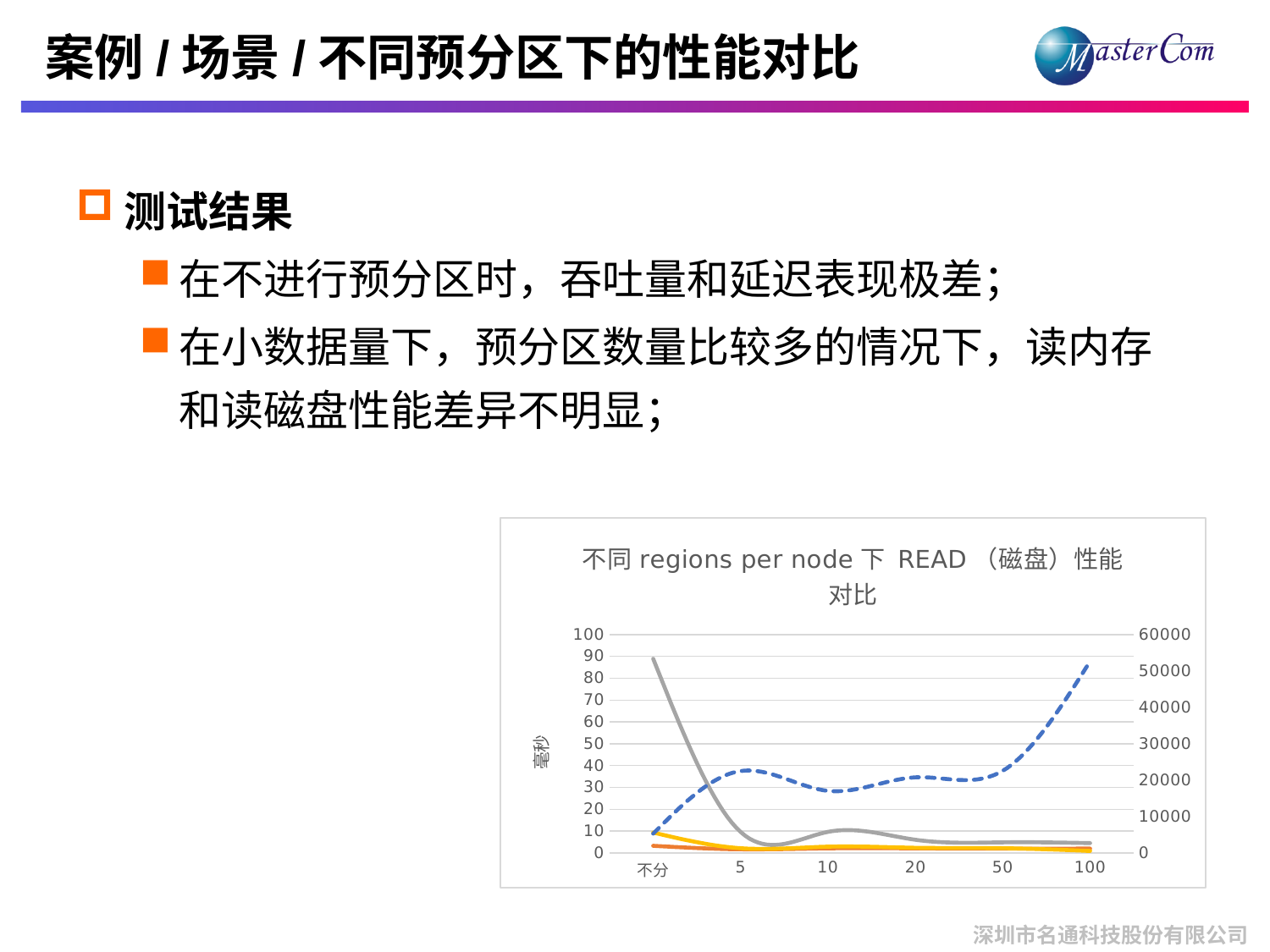

# 案例/场景/不同预分区下的性能对比
测试结果
在不进行预分区时，吞吐量和延迟表现极差；
在小数据量下，预分区数量比较多的情况下，读内存和读磁盘性能差异不明显；

### Chart: 不同regions per node下 READ（磁盘）性能对比

| Category | 95延迟(ms) | 99延迟(ms) | 平均延迟(ms) | 平均吞吐量(op/s) |
|---|---|---|---|---|
| 不分 | 3.29033 | 88.895 | 9.363747 | 5323.29819 |
| 5 | 1.69133 | 9.64433 | 2.19179 | 22513.02553 |
| 10 | 2.138 | 9.67367 | 2.90797 | 17067.2892 |
| 20 | 2.121 | 6.071 | 2.391568 | 20771.00832 |
| 50 | 2.00033 | 4.87367 | 2.1960352 | 22575.80035 |
| 100 | 2.01133 | 4.52567 | 0.939846 | 52649.09309 |